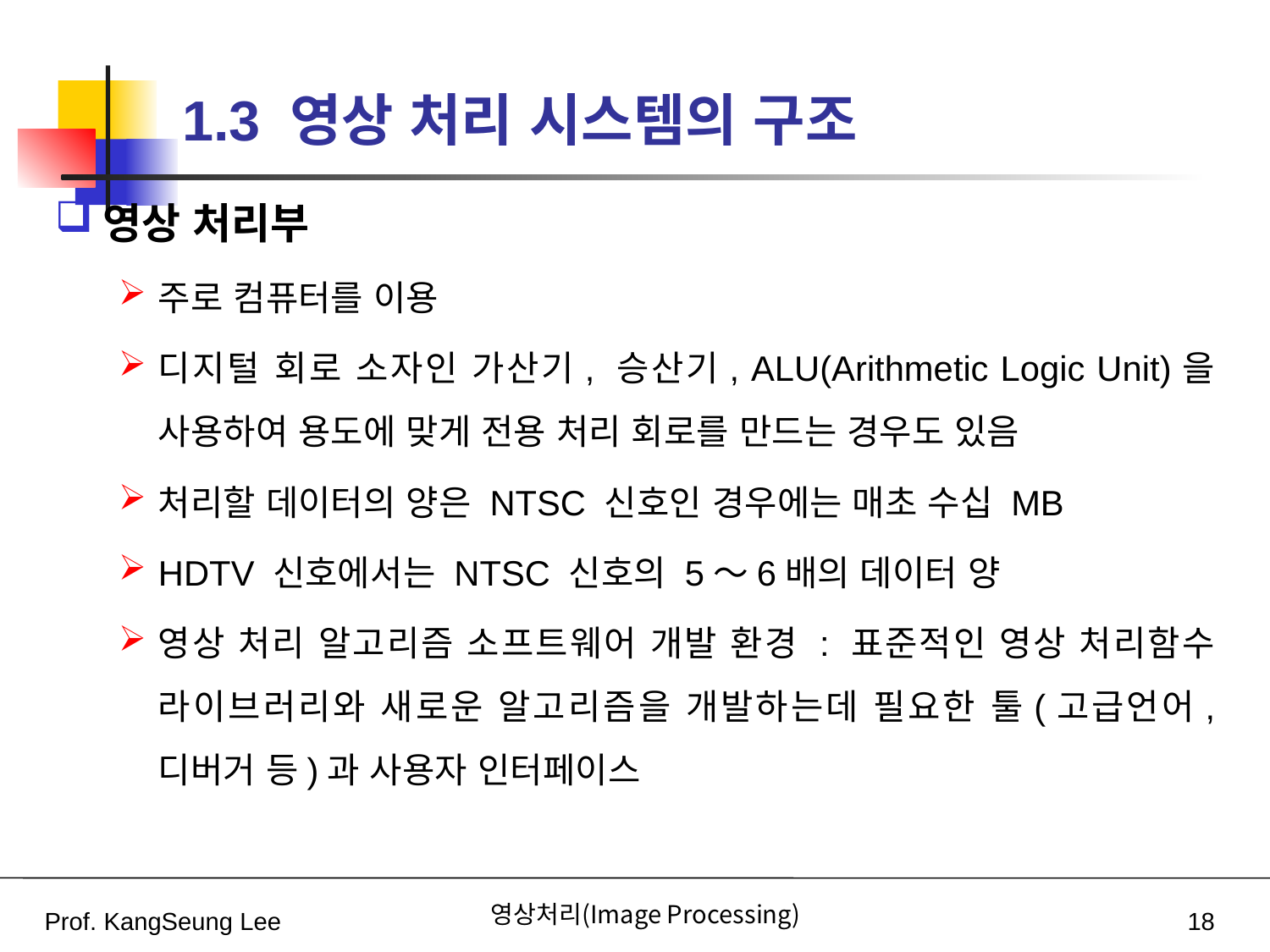

# 1.3 영상 처리 시스템의 구조
영상 처리부
주로 컴퓨터를 이용
디지털 회로 소자인 가산기, 승산기, ALU(Arithmetic Logic Unit)을 사용하여 용도에 맞게 전용 처리 회로를 만드는 경우도 있음
처리할 데이터의 양은 NTSC 신호인 경우에는 매초 수십 MB
HDTV 신호에서는 NTSC 신호의 5～6배의 데이터 양
영상 처리 알고리즘 소프트웨어 개발 환경 : 표준적인 영상 처리함수 라이브러리와 새로운 알고리즘을 개발하는데 필요한 툴(고급언어, 디버거 등)과 사용자 인터페이스
Prof. KangSeung Lee
영상처리(Image Processing)
18